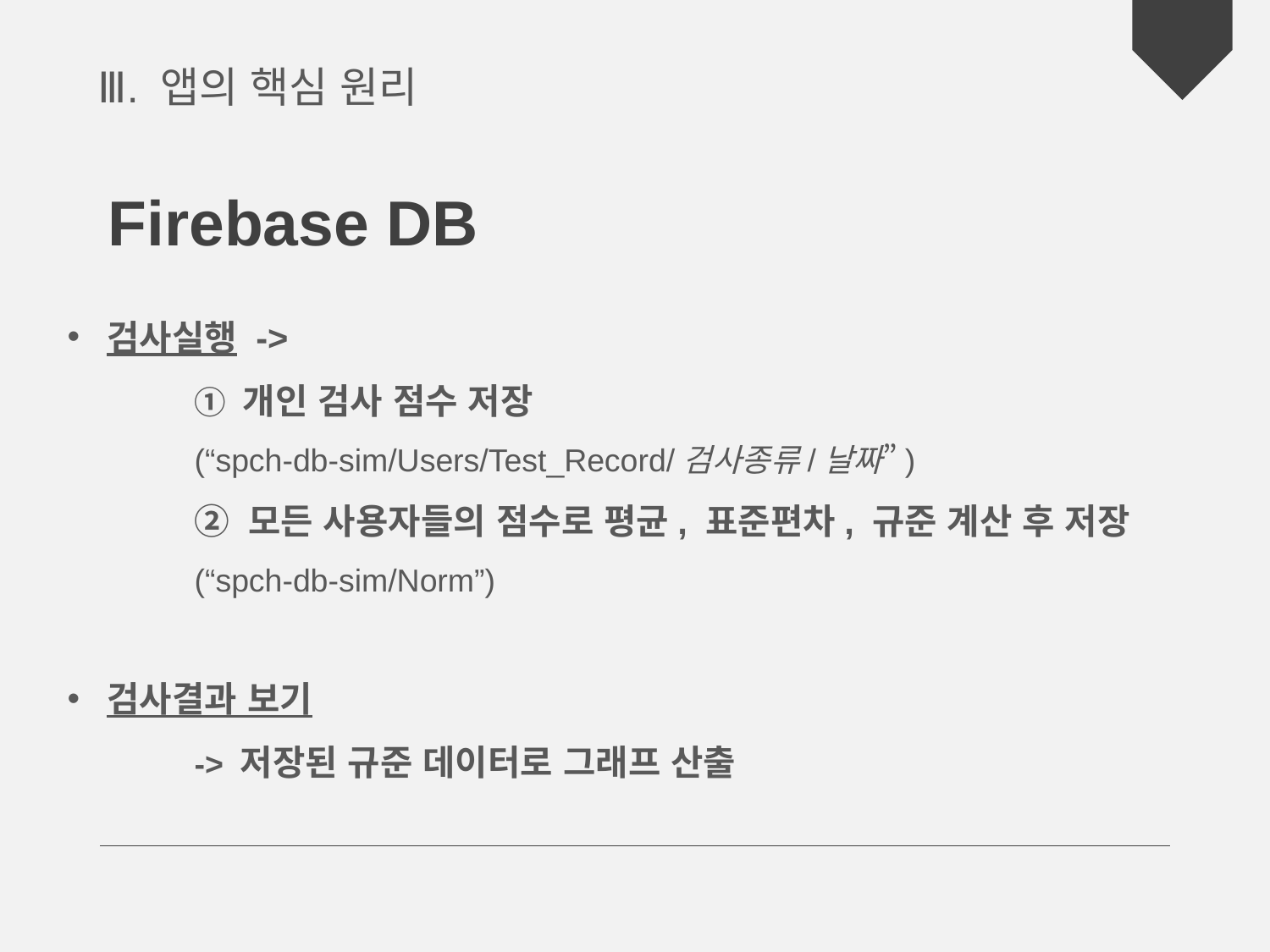

Ⅲ. 앱의 핵심 원리
Firebase DB
검사실행 ->
	① 개인 검사 점수 저장
	(“spch-db-sim/Users/Test_Record/검사종류/날짜”)
	② 모든 사용자들의 점수로 평균, 표준편차, 규준 계산 후 저장
	(“spch-db-sim/Norm”)

검사결과 보기
	-> 저장된 규준 데이터로 그래프 산출